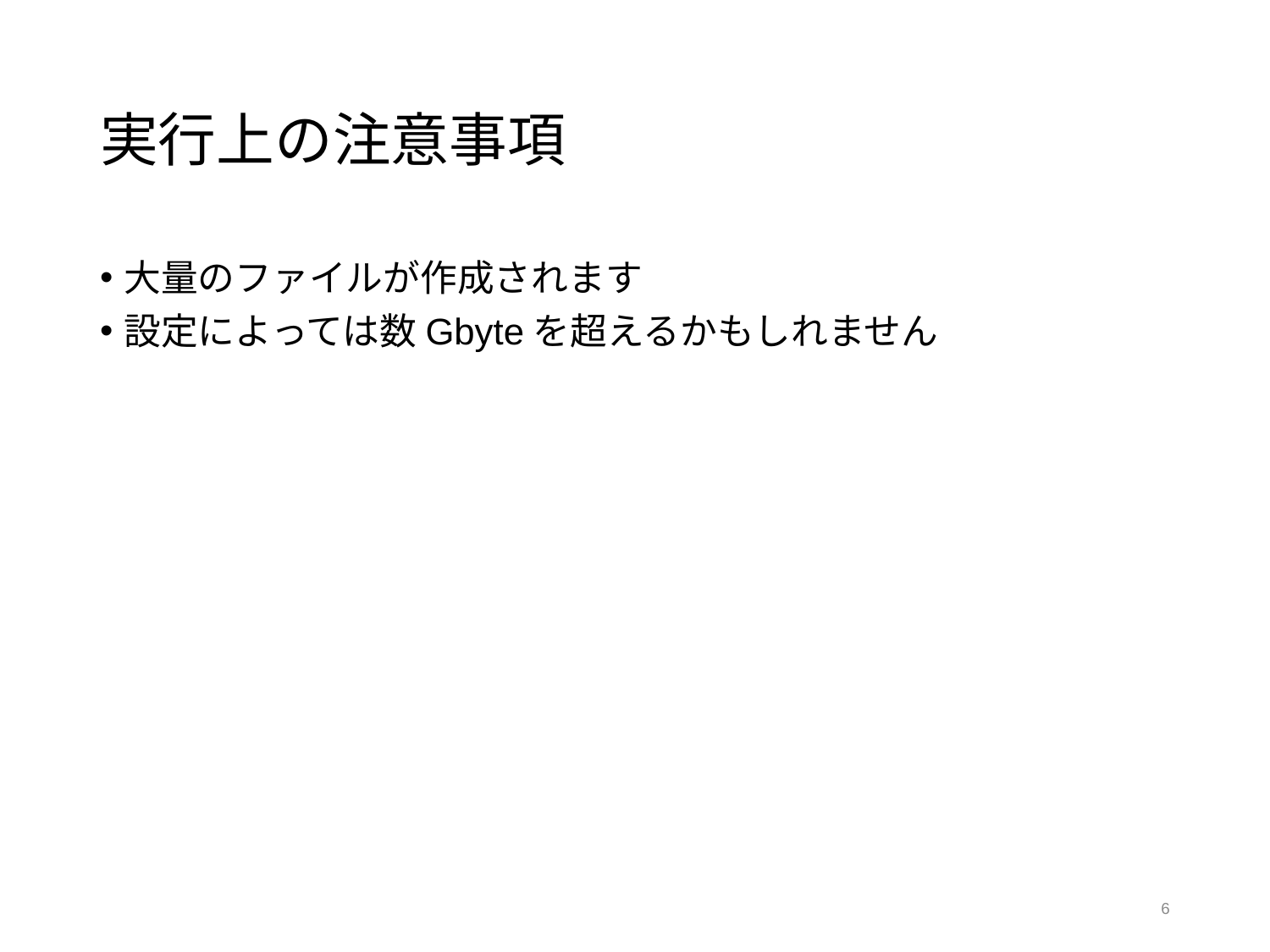

# 実行上の注意事項
大量のファイルが作成されます
設定によっては数Gbyteを超えるかもしれません
6